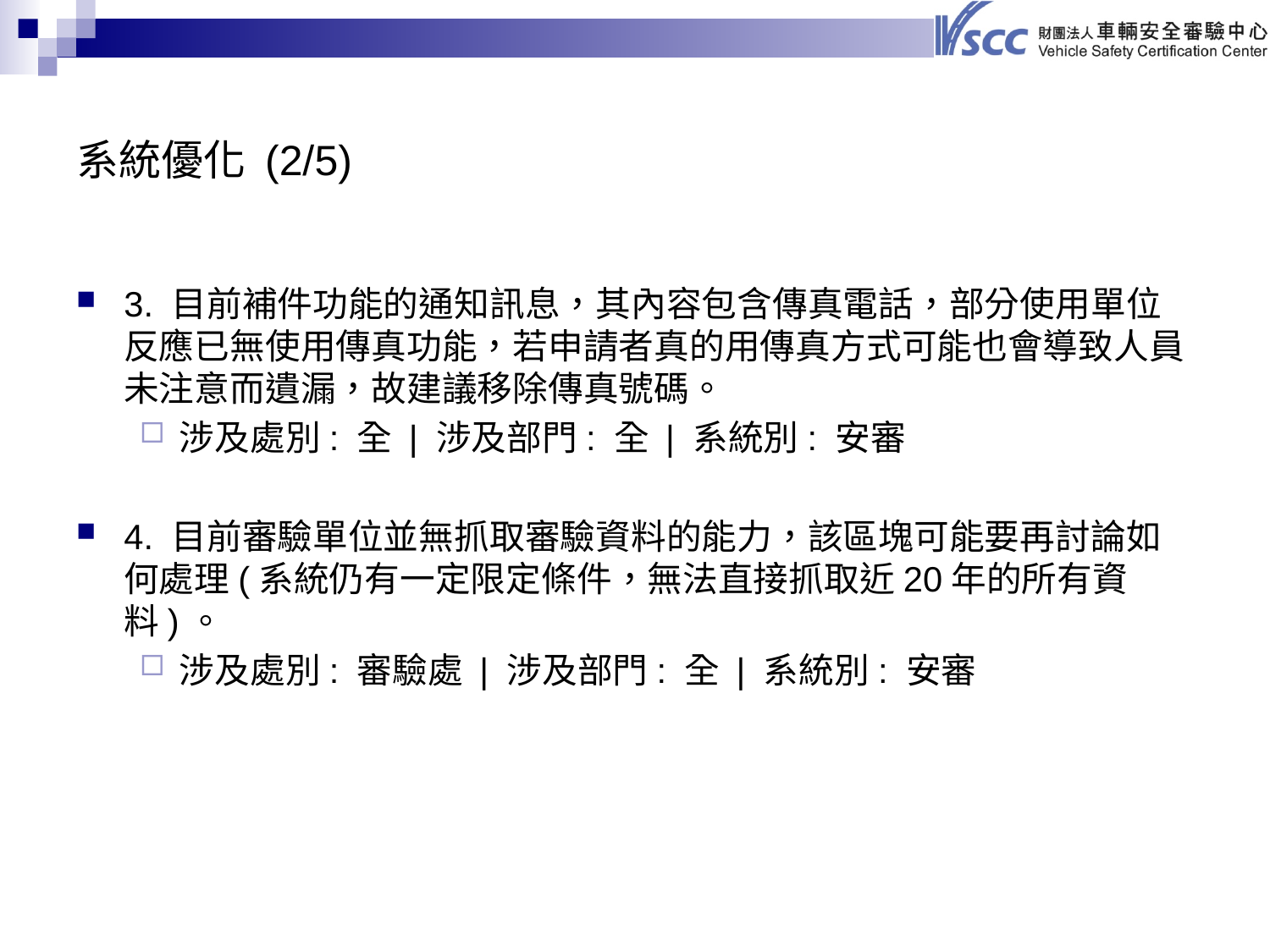

# 系統優化 (2/5)
3. 目前補件功能的通知訊息，其內容包含傳真電話，部分使用單位反應已無使用傳真功能，若申請者真的用傳真方式可能也會導致人員未注意而遺漏，故建議移除傳真號碼。
涉及處別: 全 | 涉及部門: 全 | 系統別: 安審

4. 目前審驗單位並無抓取審驗資料的能力，該區塊可能要再討論如何處理(系統仍有一定限定條件，無法直接抓取近20年的所有資料)。
涉及處別: 審驗處 | 涉及部門: 全 | 系統別: 安審